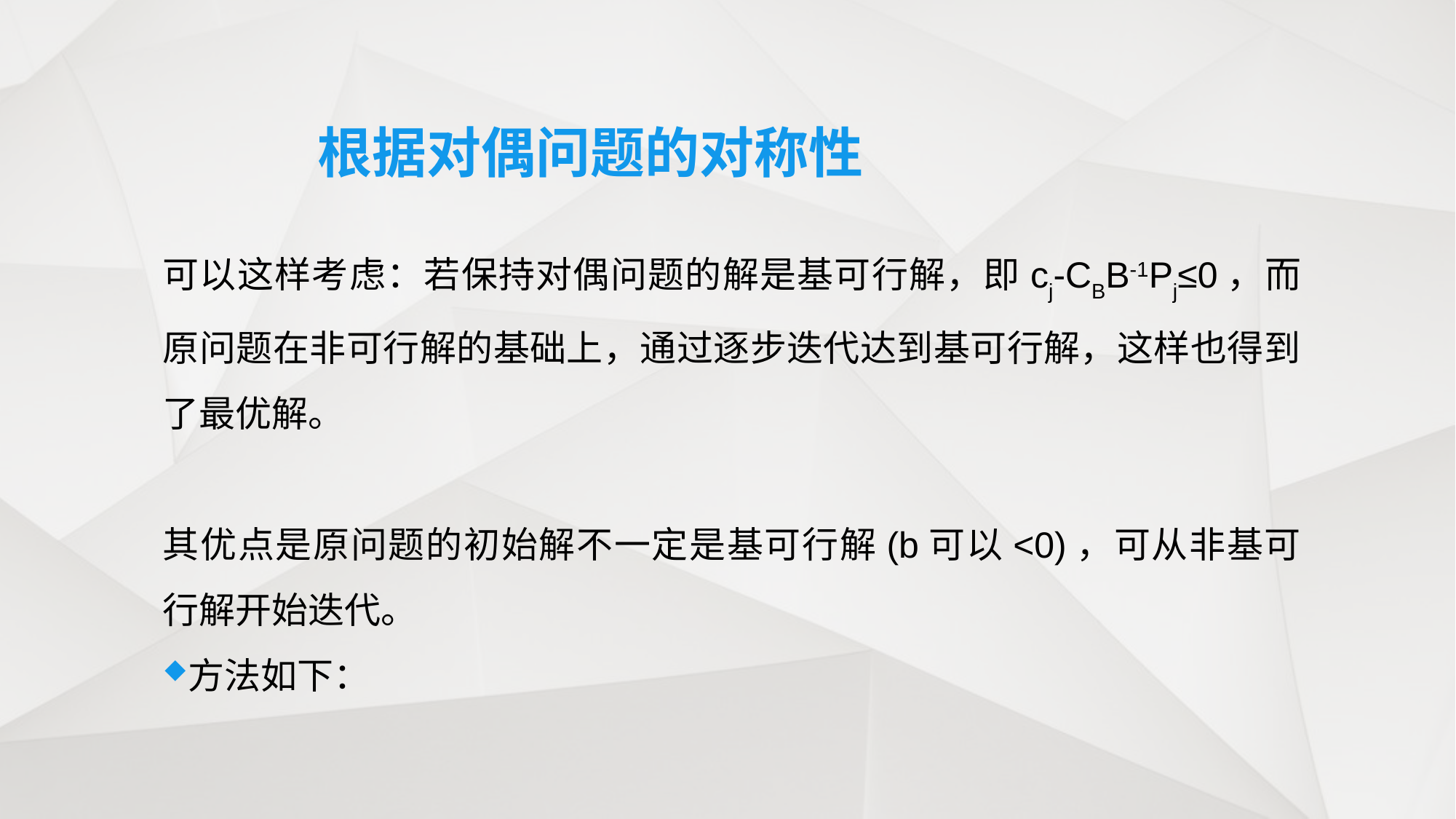

根据对偶问题的对称性
可以这样考虑：若保持对偶问题的解是基可行解，即cj-CBB-1Pj≤0，而原问题在非可行解的基础上，通过逐步迭代达到基可行解，这样也得到了最优解。

其优点是原问题的初始解不一定是基可行解(b可以<0)，可从非基可行解开始迭代。
方法如下：